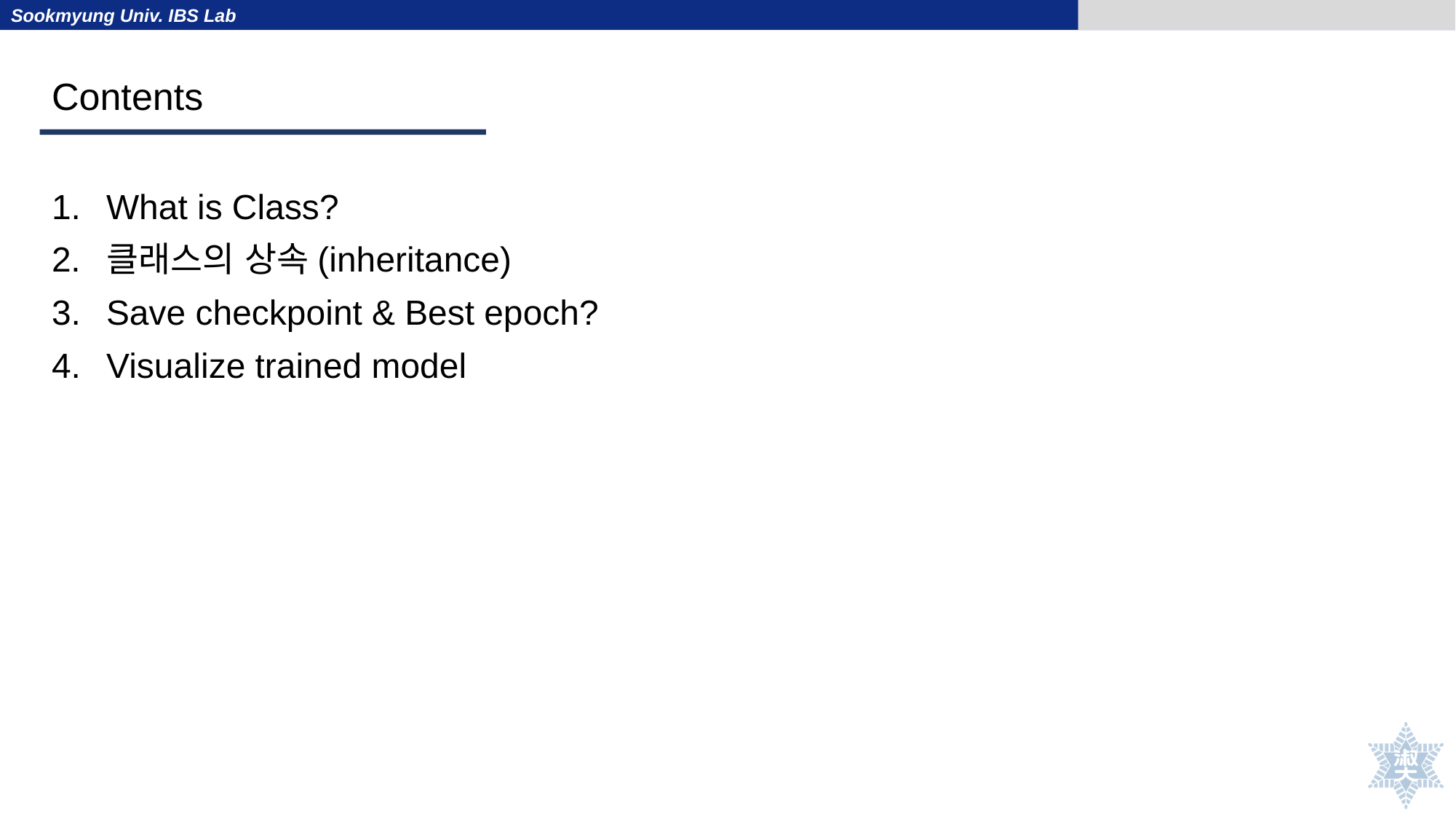

# Contents
What is Class?
클래스의 상속(inheritance)
Save checkpoint & Best epoch?
Visualize trained model